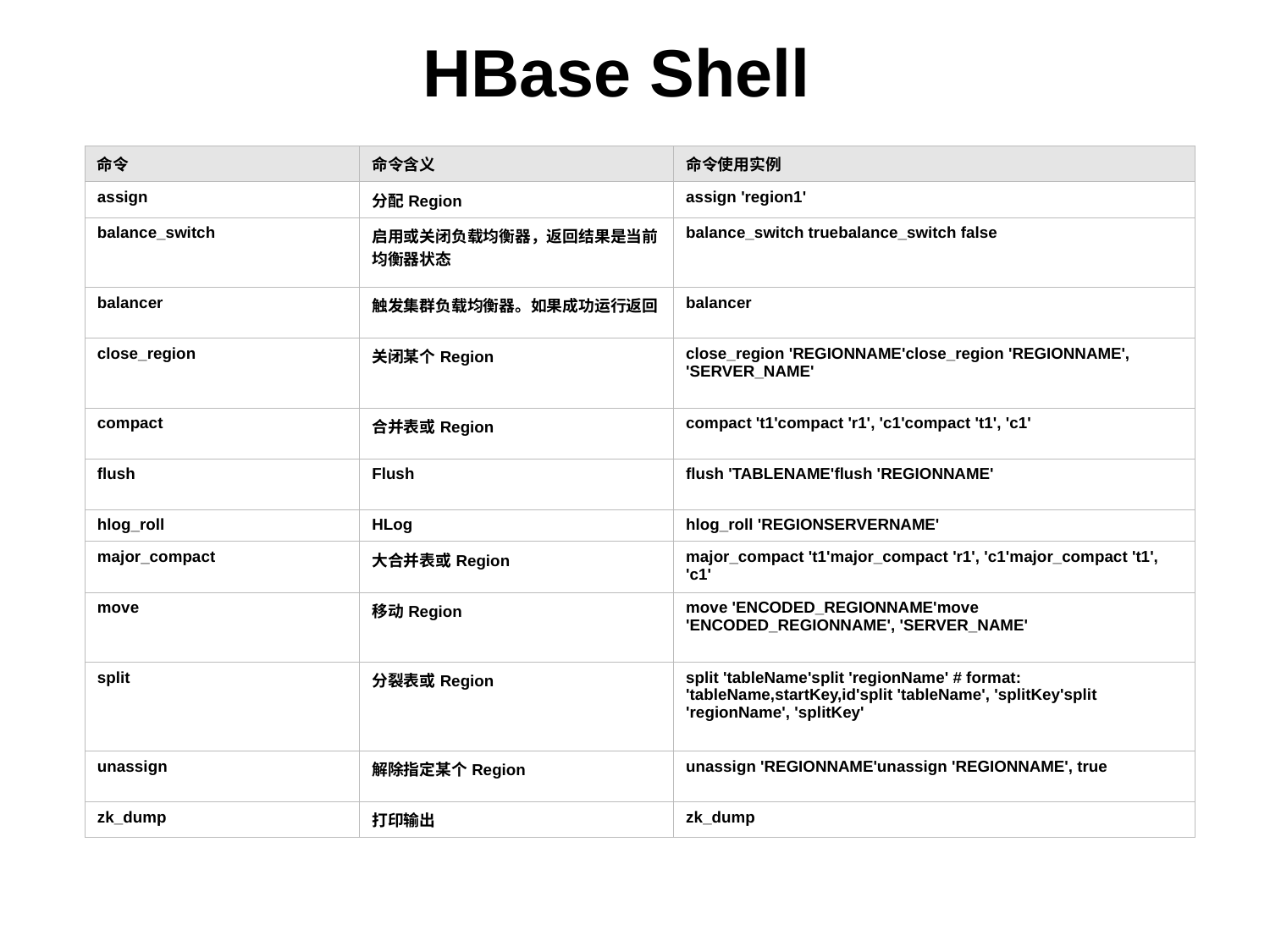

HBase Shell
| 命令 | 命令含义 | 命令使用实例 |
| --- | --- | --- |
| assign | 分配Region | assign 'region1' |
| balance\_switch | 启用或关闭负载均衡器，返回结果是当前均衡器状态 | balance\_switch truebalance\_switch false |
| balancer | 触发集群负载均衡器。如果成功运行返回 | balancer |
| close\_region | 关闭某个Region | close\_region 'REGIONNAME'close\_region 'REGIONNAME', 'SERVER\_NAME' |
| compact | 合并表或Region | compact 't1'compact 'r1', 'c1'compact 't1', 'c1' |
| flush | Flush | flush 'TABLENAME'flush 'REGIONNAME' |
| hlog\_roll | HLog | hlog\_roll 'REGIONSERVERNAME' |
| major\_compact | 大合并表或Region | major\_compact 't1'major\_compact 'r1', 'c1'major\_compact 't1', 'c1' |
| move | 移动Region | move 'ENCODED\_REGIONNAME'move 'ENCODED\_REGIONNAME', 'SERVER\_NAME' |
| split | 分裂表或Region | split 'tableName'split 'regionName' # format: 'tableName,startKey,id'split 'tableName', 'splitKey'split 'regionName', 'splitKey' |
| unassign | 解除指定某个Region | unassign 'REGIONNAME'unassign 'REGIONNAME', true |
| zk\_dump | 打印输出 | zk\_dump |